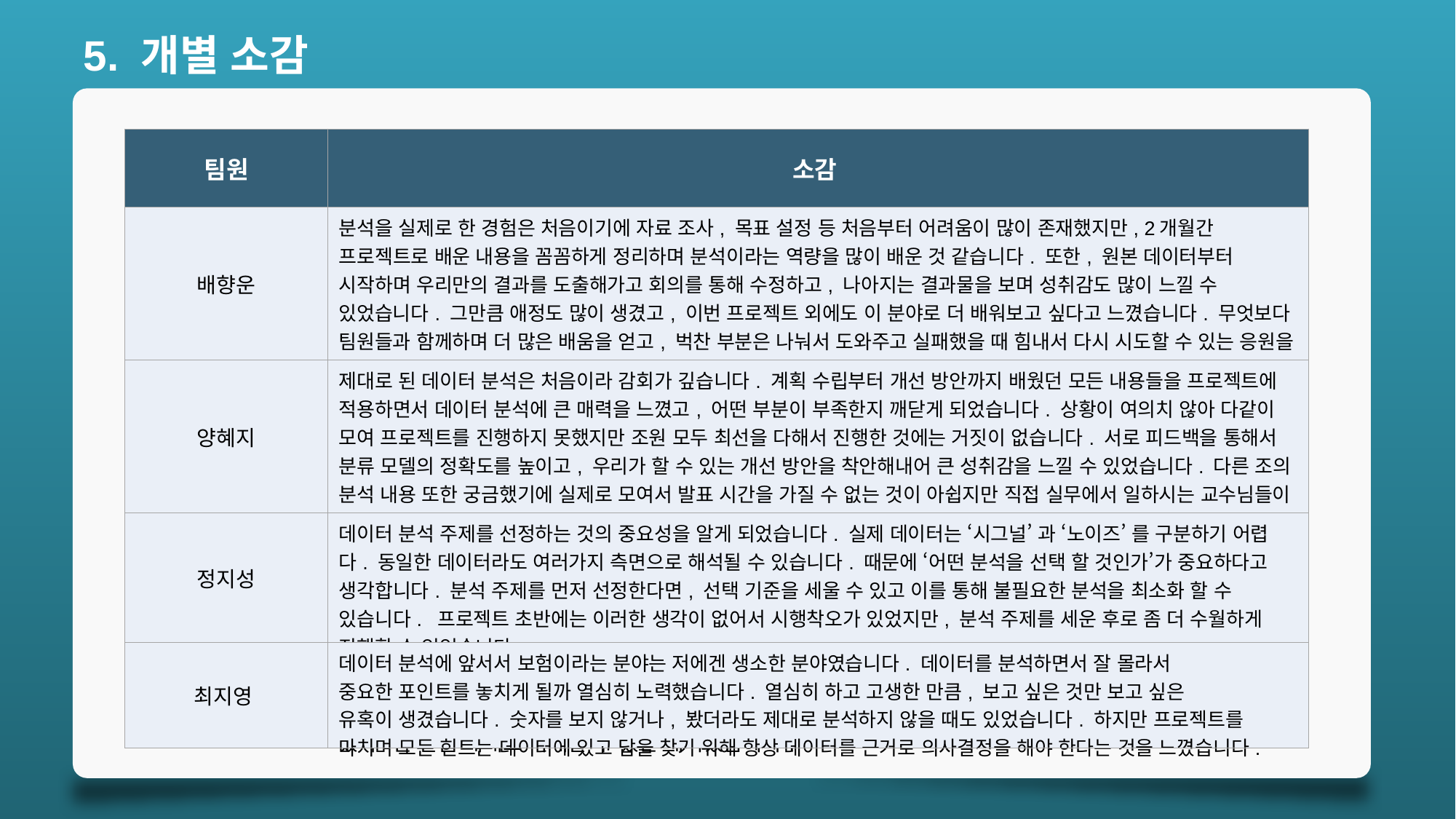

5. 개별 소감
| 팀원 | 소감 |
| --- | --- |
| 강지영 | 처음부터 끝까지 많은 노력을 쏟았던 프로젝트였기 때문에 큰 애착이 갑니다. 정말 많은 시간동안 함께 회의를 하며 더 좋은 의견을 내고, 많은 시간 동안 분석을 진행하며 더 정확한 모델을 만들기 위해 힘썼습니다. 조원 모두의 열정과 노력을 담았기에 프로젝트 또한 이렇게 성공적으로 끝마칠 수 있지 않았나 생각합니다. 개인적으로는, 이번 프로젝트를 통해 데이터 분석 분야가 어렵지만 굉장히 흥미로운 분야임을 느끼게 되었습니다. 빅데이터 교육과 프로젝트를 통해 한 단계 성장할 수 있어 정말 뜻 깊은 경험이었습니다. |
| 김범수 | 저는 이번 빅 데이터 분석 프로젝트가 첫 데이터 분석 경험이었습니다. 처음이라 그런지 데이터를 처음 받았을 때는 어떤 방향으로 분석을 시작해야 될지 혼란스러웠지만, 인터넷 검색과 실제 보험업에 종사하시는 분들에게 물어보는 등 팀원들의 도움을 받아 도메인 지식을 습득하고 보니 여러 가지 아이디어가 떠올랐습니다. 팀원들 모두가 노력하면서 분석한 결과를 모아 피드백을 진행하다 보니 좋은 결과물이 나왔습니다. 분석한 결과를 가지고 웹 코딩을 진행하면서 전혀 관심이 없었던 웹 프로그래밍 지식을 쌓을 수 있게 되었고, 만족할 결과물이 나와 기분이 좋습니다. 우여곡절이 많았지만, 무사히 프로젝트를 마칠 수 있게 도와주신 교수님들과 팀원들에게 감사합니다. |
| 김효진 | 프로젝트를 진행하면서 느낀 점이 많습니다. 처음 실제 고객과 유사한 보험 데이터셋을 받았을 때는 많은 데이터 양에 당황했었습니다. 계획을 수립하고 분석을 시작하면서는 생각한 대로 결과가 나오지 않아 포기하고 싶은 마음이 들기도 했습니다. 코로나 19로 일정이 연기된 뒤 다시 분석을 진행해야 했을 때는 막막함이 밀려왔습니다. 혼자였다면 이러한 고비들을 잘 넘기지 못했을 것입니다. 다행히 조원들과 함께하는 프로젝트였기에 서로 의견을 나누며 더 좋은 아이디어와 분석 방법을 생각해낼 수 있었고 프로젝트를 잘 마칠 수 있었습니다. 이번 팀 활동은 '혼자 간다면 빨리 갈 수 있지만 함께 간다면 멀리 갈 수 있다'는 말을 제대로 이해할 수 있는 계기였습니다. |
| 팀원 | 소감 |
| --- | --- |
| 배향운 | 분석을 실제로 한 경험은 처음이기에 자료 조사, 목표 설정 등 처음부터 어려움이 많이 존재했지만, 2개월간 프로젝트로 배운 내용을 꼼꼼하게 정리하며 분석이라는 역량을 많이 배운 것 같습니다. 또한, 원본 데이터부터 시작하며 우리만의 결과를 도출해가고 회의를 통해 수정하고, 나아지는 결과물을 보며 성취감도 많이 느낄 수 있었습니다. 그만큼 애정도 많이 생겼고, 이번 프로젝트 외에도 이 분야로 더 배워보고 싶다고 느꼈습니다. 무엇보다 팀원들과 함께하며 더 많은 배움을 얻고, 벅찬 부분은 나눠서 도와주고 실패했을 때 힘내서 다시 시도할 수 있는 응원을 많이 받은 것 같아 기억에 오래 남을 것 같습니다. |
| 양혜지 | 제대로 된 데이터 분석은 처음이라 감회가 깊습니다. 계획 수립부터 개선 방안까지 배웠던 모든 내용들을 프로젝트에 적용하면서 데이터 분석에 큰 매력을 느꼈고, 어떤 부분이 부족한지 깨닫게 되었습니다. 상황이 여의치 않아 다같이 모여 프로젝트를 진행하지 못했지만 조원 모두 최선을 다해서 진행한 것에는 거짓이 없습니다. 서로 피드백을 통해서 분류 모델의 정확도를 높이고, 우리가 할 수 있는 개선 방안을 착안해내어 큰 성취감을 느낄 수 있었습니다. 다른 조의 분석 내용 또한 궁금했기에 실제로 모여서 발표 시간을 가질 수 없는 것이 아쉽지만 직접 실무에서 일하시는 교수님들이 피드백 해주시는 좋은 기회를 갖게 되어 감사함을 느낍니다. |
| 정지성 | 데이터 분석 주제를 선정하는 것의 중요성을 알게 되었습니다. 실제 데이터는 ‘시그널’ 과 ‘노이즈’ 를 구분하기 어렵다. 동일한 데이터라도 여러가지 측면으로 해석될 수 있습니다. 때문에 ‘어떤 분석을 선택 할 것인가’가 중요하다고 생각합니다. 분석 주제를 먼저 선정한다면, 선택 기준을 세울 수 있고 이를 통해 불필요한 분석을 최소화 할 수 있습니다. 프로젝트 초반에는 이러한 생각이 없어서 시행착오가 있었지만, 분석 주제를 세운 후로 좀 더 수월하게 진행할 수 있었습니다. |
| 최지영 | 데이터 분석에 앞서서 보험이라는 분야는 저에겐 생소한 분야였습니다. 데이터를 분석하면서 잘 몰라서 중요한 포인트를 놓치게 될까 열심히 노력했습니다. 열심히 하고 고생한 만큼, 보고 싶은 것만 보고 싶은 유혹이 생겼습니다. 숫자를 보지 않거나, 봤더라도 제대로 분석하지 않을 때도 있었습니다. 하지만 프로젝트를 마치며 모든 힌트는 데이터에 있고 답을 찾기 위해 항상 데이터를 근거로 의사결정을 해야 한다는 것을 느꼈습니다. |